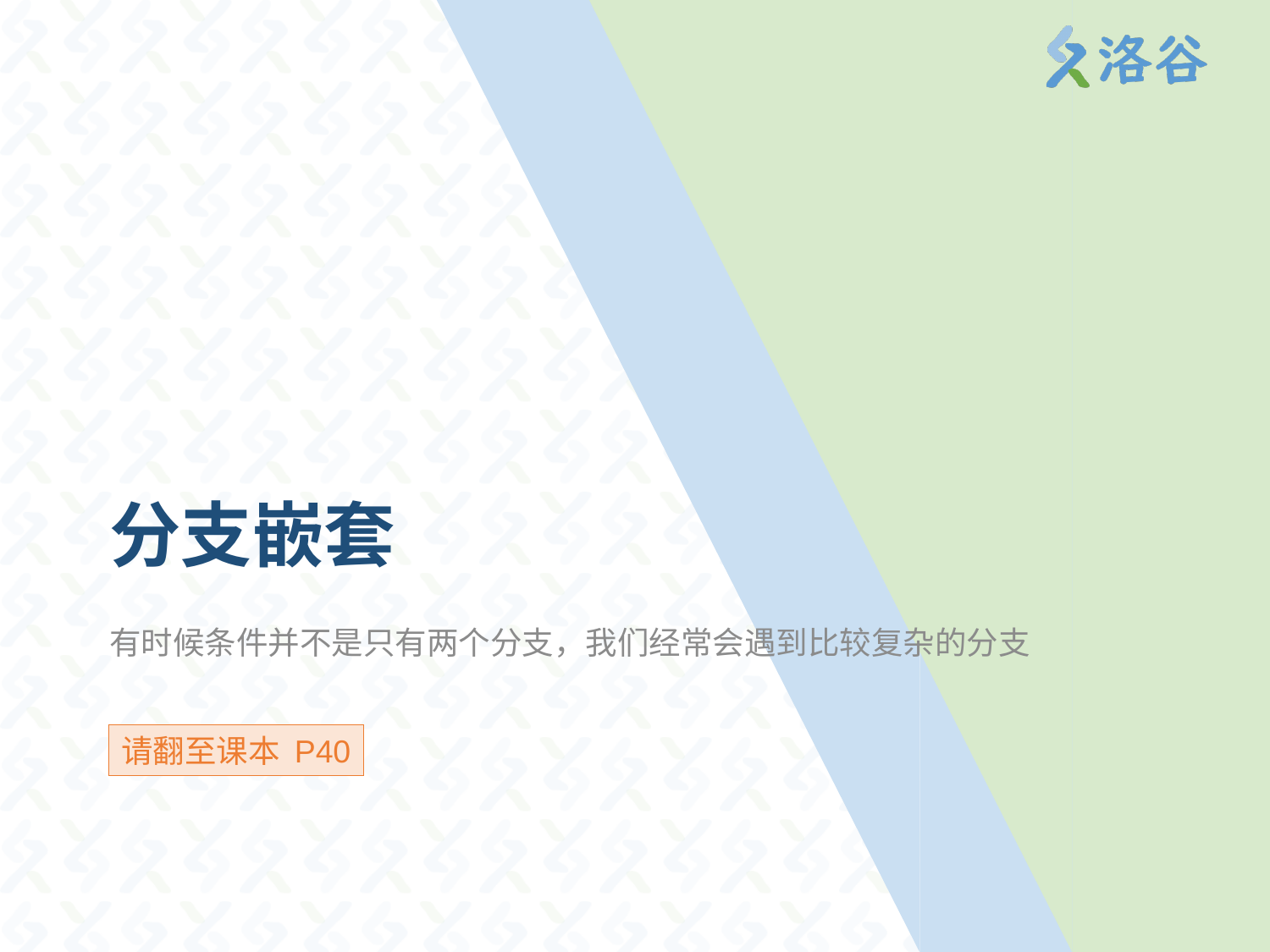

# 分支嵌套
有时候条件并不是只有两个分支，我们经常会遇到比较复杂的分支
请翻至课本 P40